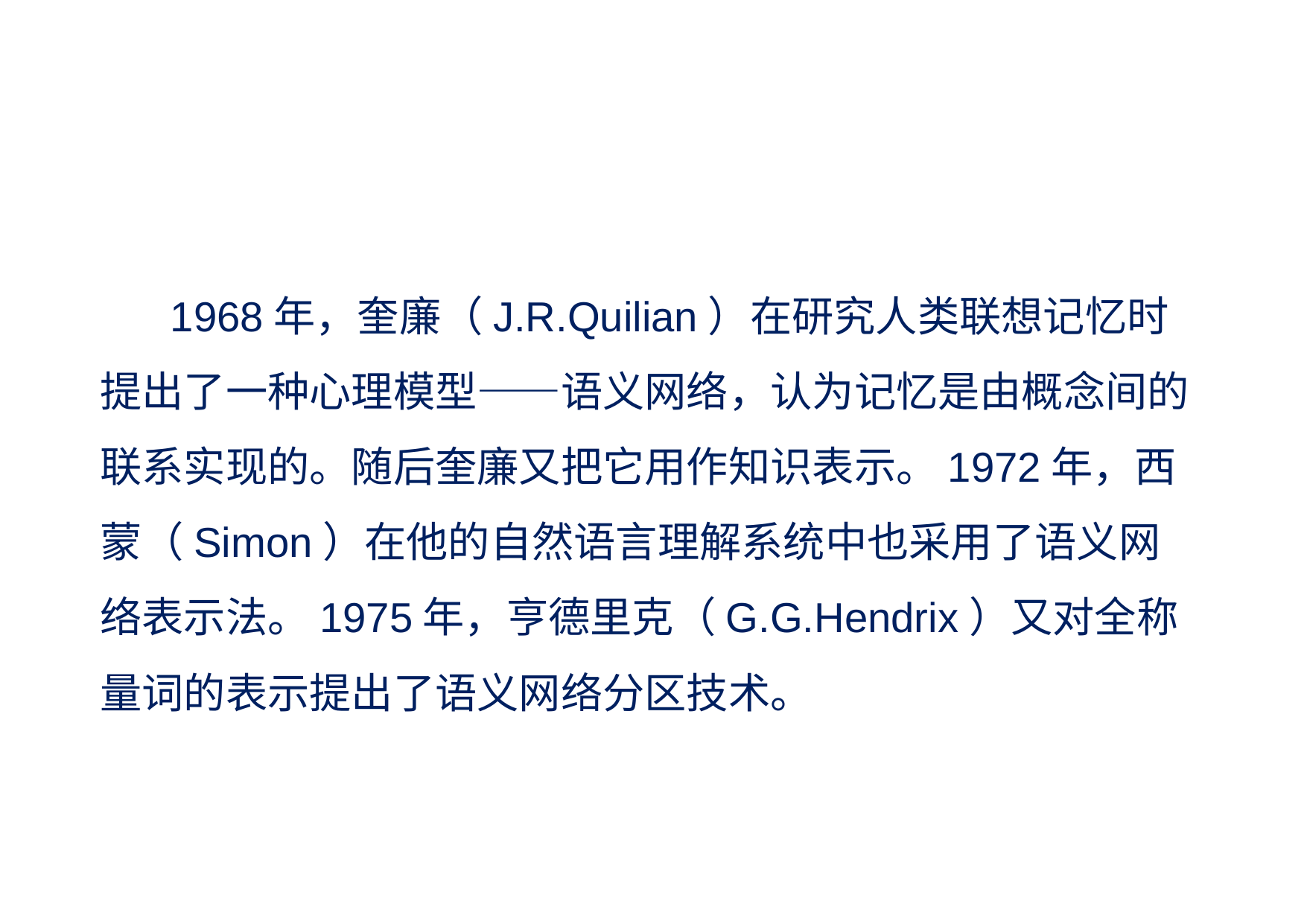

1968年，奎廉（J.R.Quilian）在研究人类联想记忆时提出了一种心理模型——语义网络，认为记忆是由概念间的联系实现的。随后奎廉又把它用作知识表示。1972年，西蒙（Simon）在他的自然语言理解系统中也采用了语义网络表示法。1975年，亨德里克（G.G.Hendrix）又对全称量词的表示提出了语义网络分区技术。
77